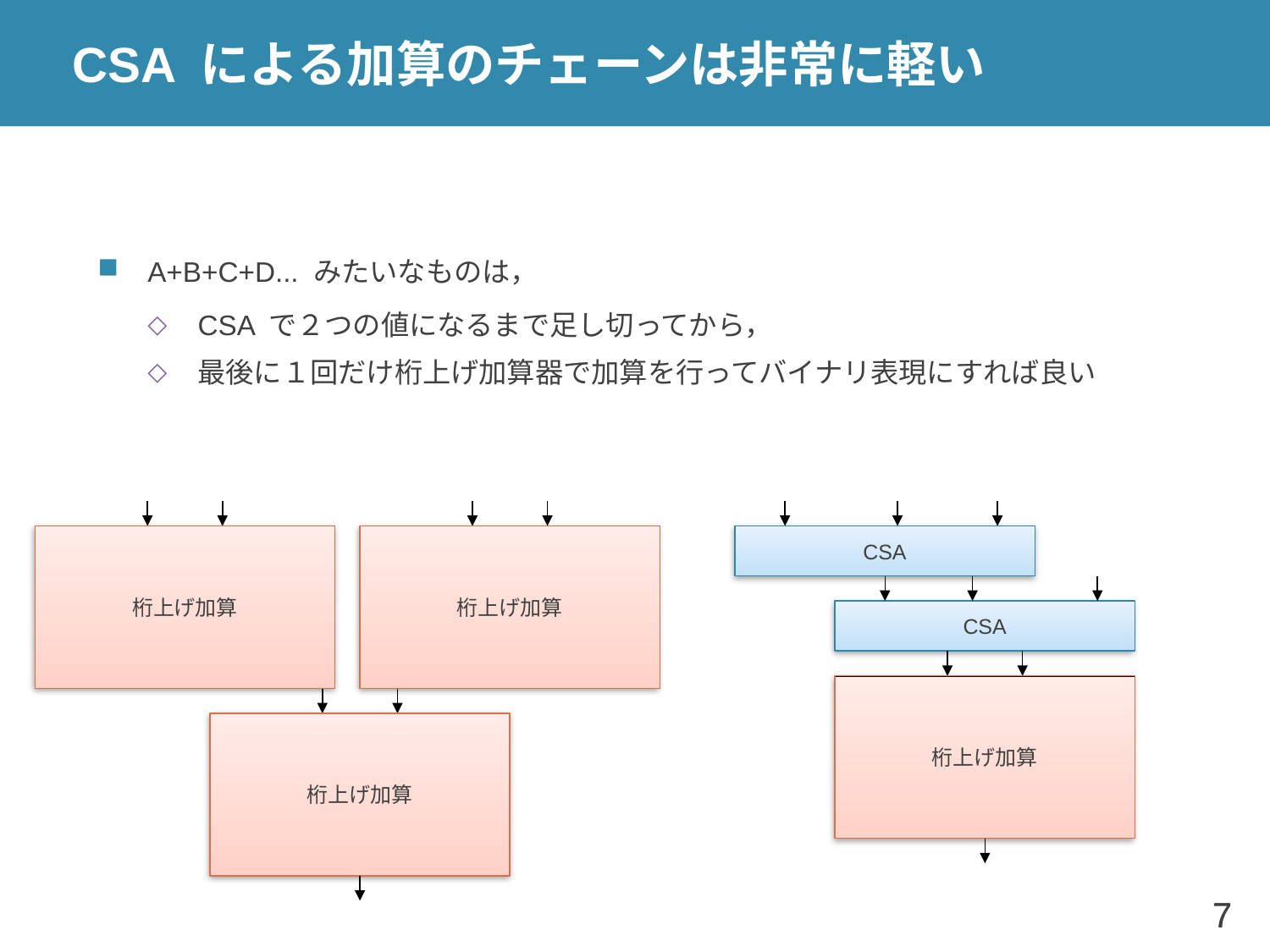

# CSA による加算のチェーンは非常に軽い
A+B+C+D... みたいなものは，
CSA で２つの値になるまで足し切ってから，
最後に１回だけ桁上げ加算器で加算を行ってバイナリ表現にすれば良い
桁上げ加算
桁上げ加算
CSA
CSA
桁上げ加算
桁上げ加算